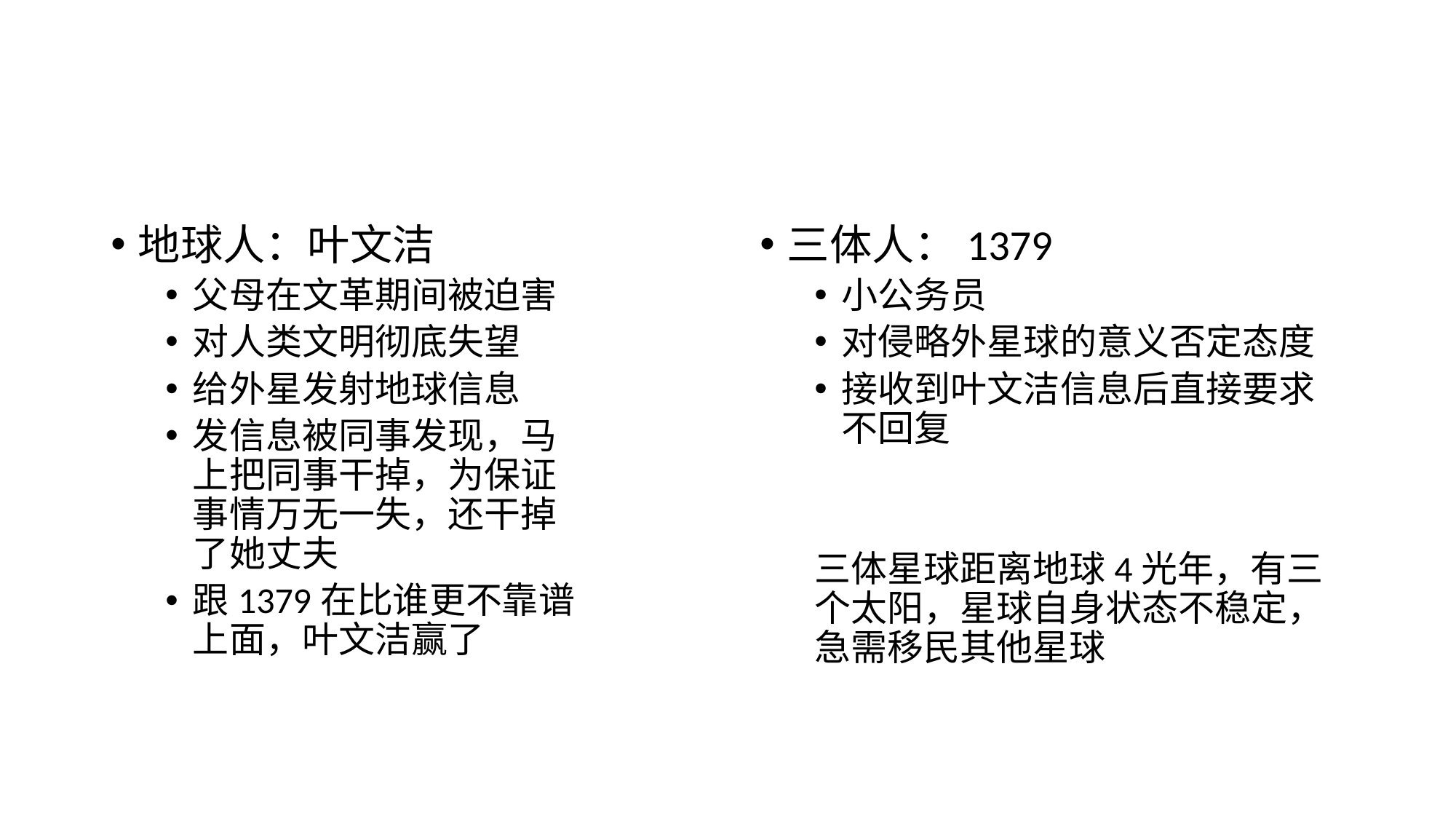

#
地球人：叶文洁
父母在文革期间被迫害
对人类文明彻底失望
给外星发射地球信息
发信息被同事发现，马上把同事干掉，为保证事情万无一失，还干掉了她丈夫
跟1379在比谁更不靠谱上面，叶文洁赢了
三体人：1379
小公务员
对侵略外星球的意义否定态度
接收到叶文洁信息后直接要求不回复

三体星球距离地球4光年，有三个太阳，星球自身状态不稳定，急需移民其他星球